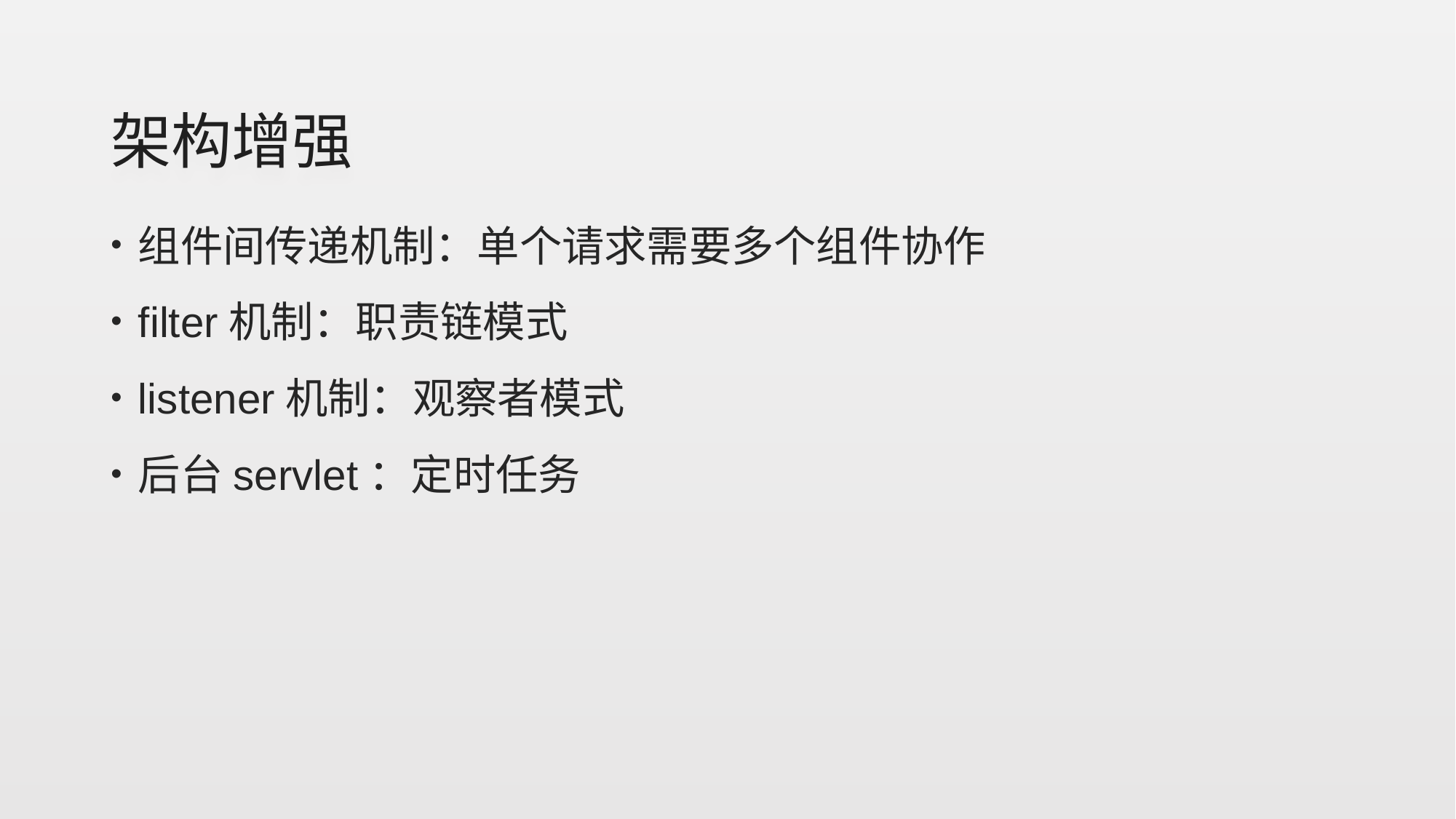

# 架构增强
组件间传递机制：单个请求需要多个组件协作
filter机制：职责链模式
listener机制：观察者模式
后台servlet：定时任务